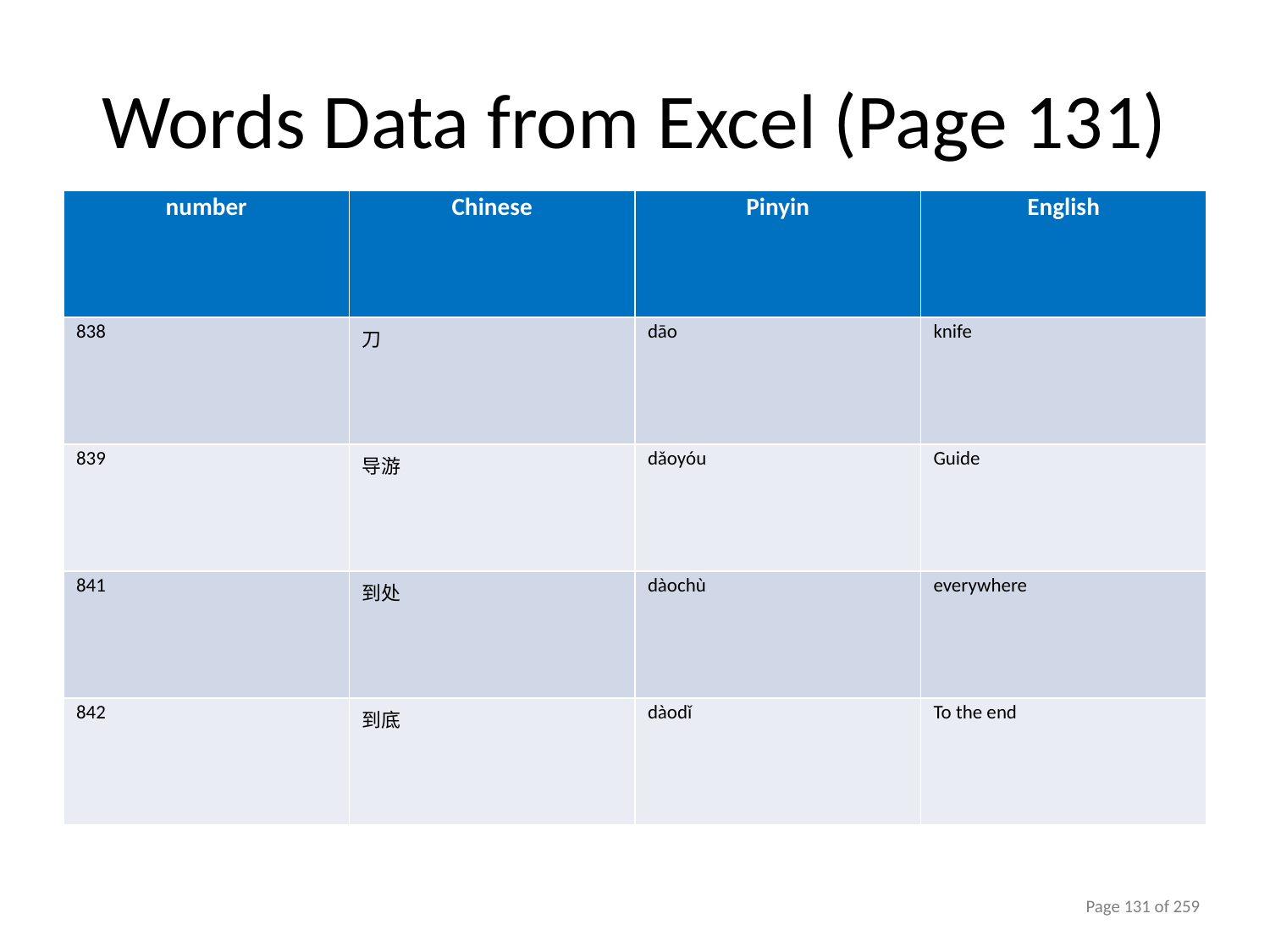

# Words Data from Excel (Page 131)
| number | Chinese | Pinyin | English |
| --- | --- | --- | --- |
| 838 | 刀 | dāo | knife |
| 839 | 导游 | dǎoyóu | Guide |
| 841 | 到处 | dàochù | everywhere |
| 842 | 到底 | dàodǐ | To the end |

Page 131 of 259